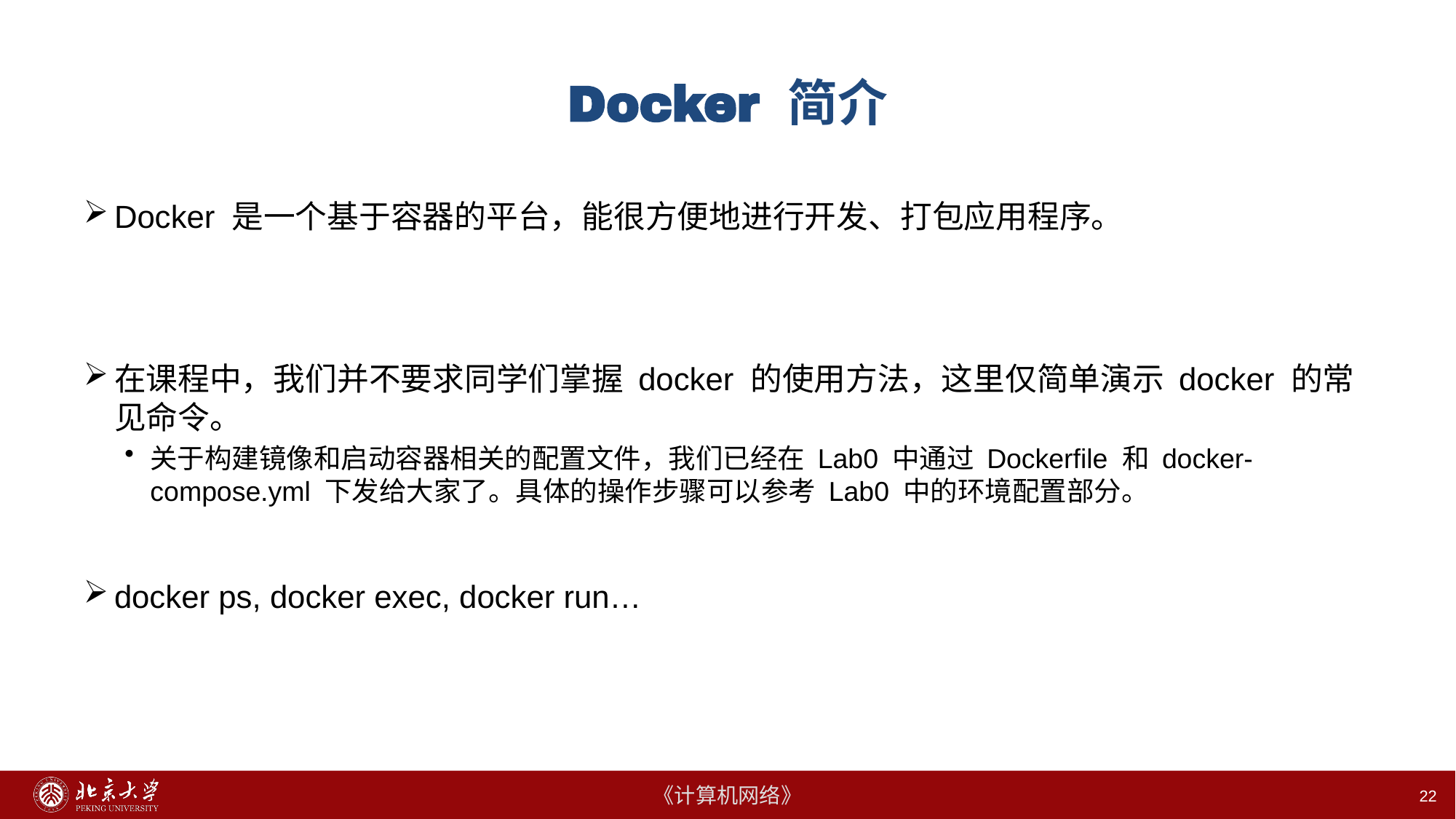

# Docker 简介
Docker 是一个基于容器的平台，能很方便地进行开发、打包应用程序。

在课程中，我们并不要求同学们掌握 docker 的使用方法，这里仅简单演示 docker 的常见命令。
关于构建镜像和启动容器相关的配置文件，我们已经在 Lab0 中通过 Dockerfile 和 docker-compose.yml 下发给大家了。具体的操作步骤可以参考 Lab0 中的环境配置部分。

docker ps, docker exec, docker run…
22